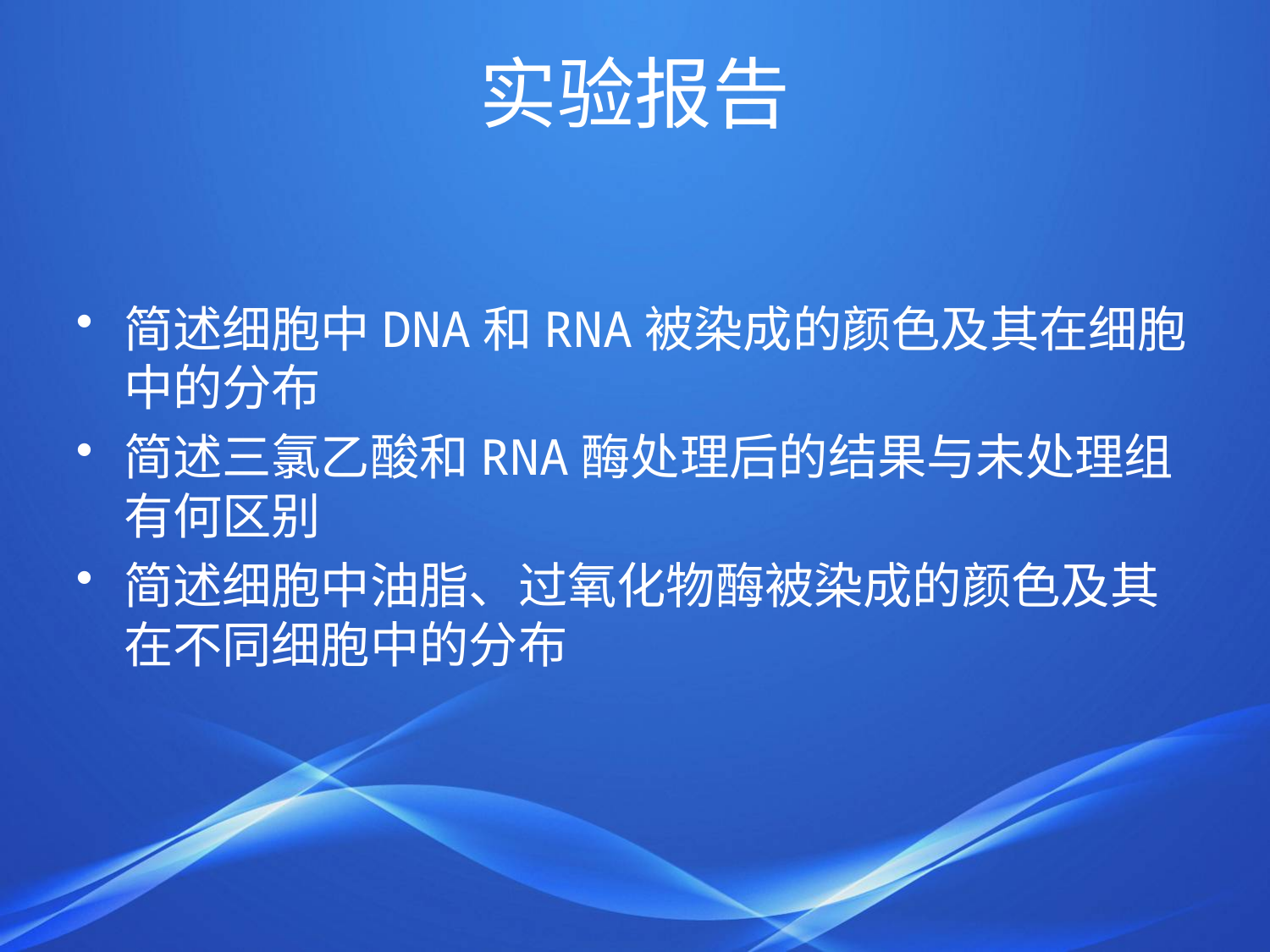

# 实验报告

简述细胞中DNA和RNA被染成的颜色及其在细胞中的分布
简述三氯乙酸和RNA酶处理后的结果与未处理组有何区别
简述细胞中油脂、过氧化物酶被染成的颜色及其在不同细胞中的分布